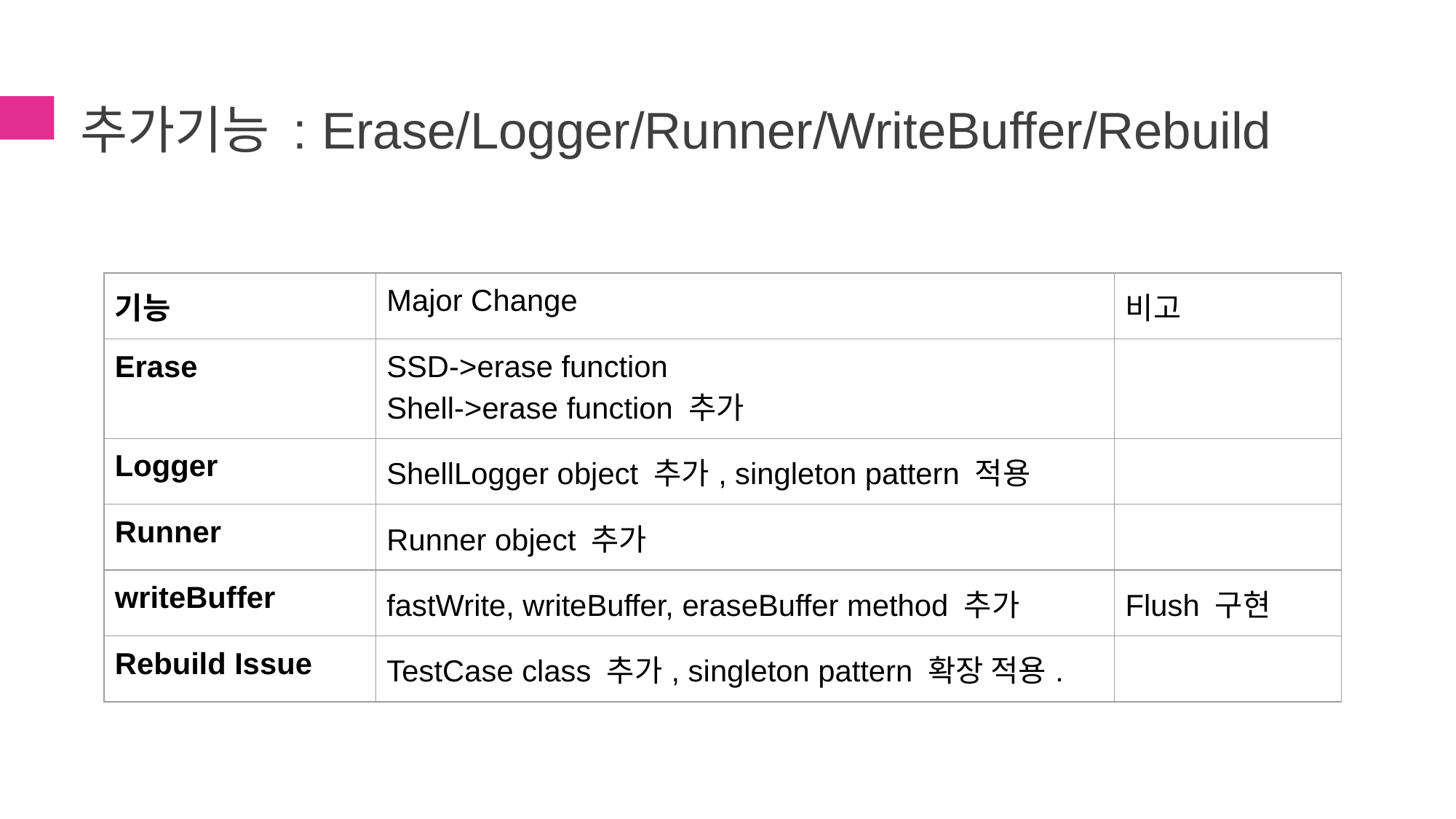

# 추가기능 : Erase/Logger/Runner/WriteBuffer/Rebuild
| 기능 | Major Change | 비고 |
| --- | --- | --- |
| Erase | SSD->erase function Shell->erase function 추가 |  |
| Logger | ShellLogger object 추가, singleton pattern 적용 |  |
| Runner | Runner object 추가 |  |
| writeBuffer | fastWrite, writeBuffer, eraseBuffer method 추가 | Flush 구현 |
| Rebuild Issue | TestCase class 추가, singleton pattern 확장 적용. |  |